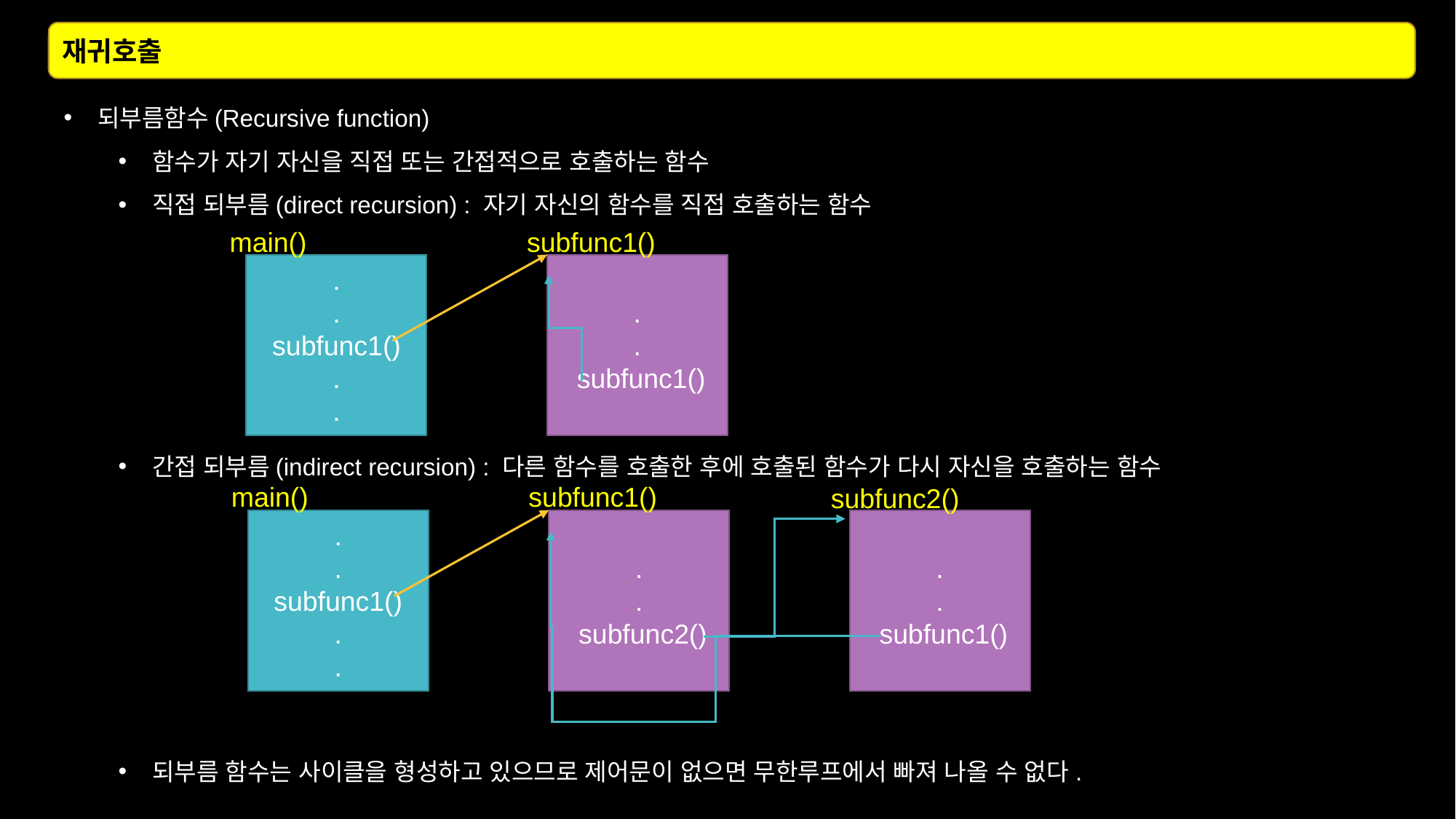

재귀호출
되부름함수(Recursive function)
함수가 자기 자신을 직접 또는 간접적으로 호출하는 함수
직접 되부름(direct recursion) : 자기 자신의 함수를 직접 호출하는 함수

간접 되부름(indirect recursion) : 다른 함수를 호출한 후에 호출된 함수가 다시 자신을 호출하는 함수

되부름 함수는 사이클을 형성하고 있으므로 제어문이 없으면 무한루프에서 빠져 나올 수 없다.
 main()
 subfunc1()
.
.
subfunc1()
.
.
.
.
 subfunc1()
 main()
 subfunc1()
 subfunc2()
.
.
subfunc1()
.
.
.
.
 subfunc2()
.
.
 subfunc1()